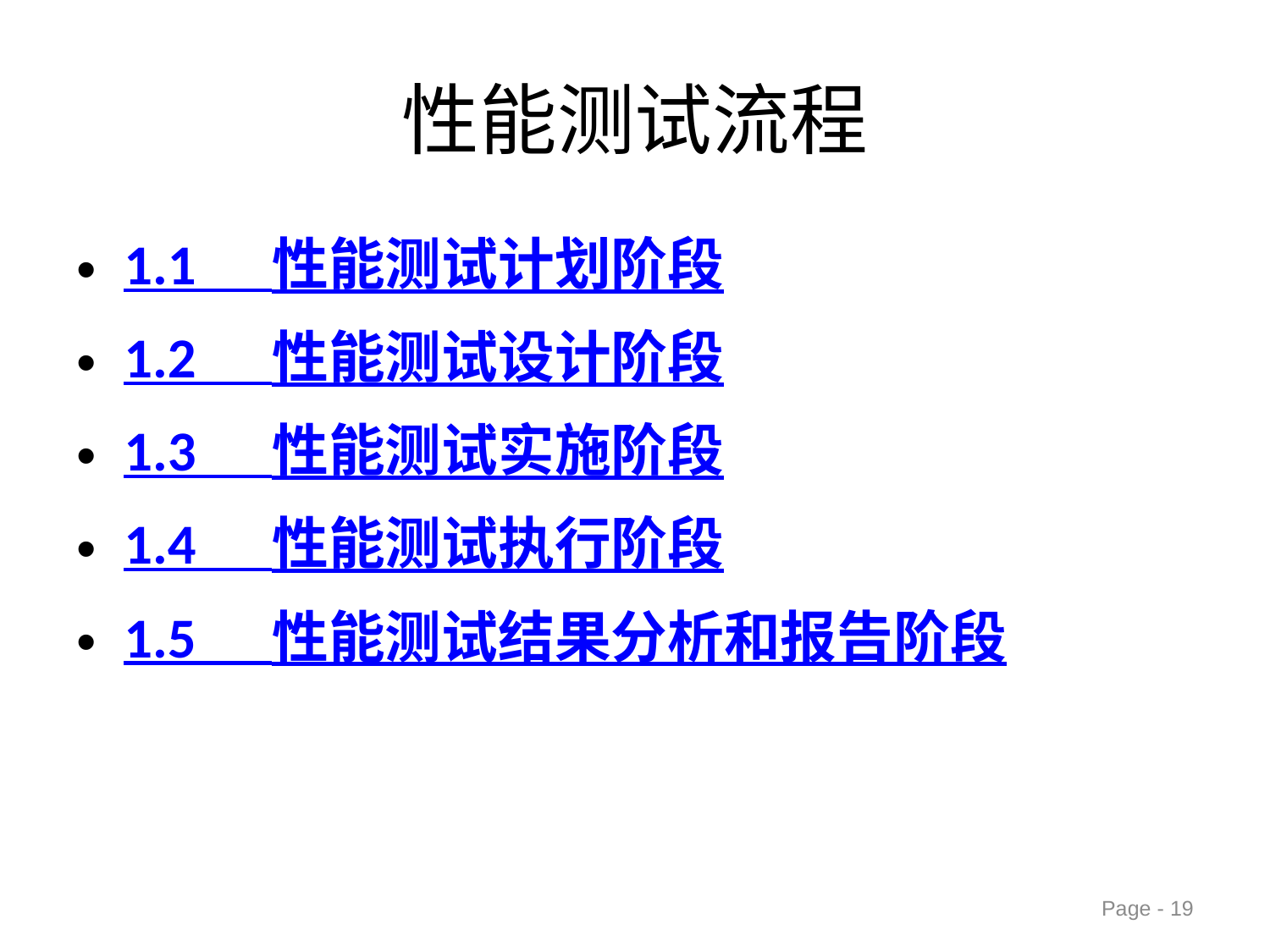

# 性能测试流程
1.1      性能测试计划阶段
1.2      性能测试设计阶段
1.3      性能测试实施阶段
1.4      性能测试执行阶段
1.5      性能测试结果分析和报告阶段

Page - 19